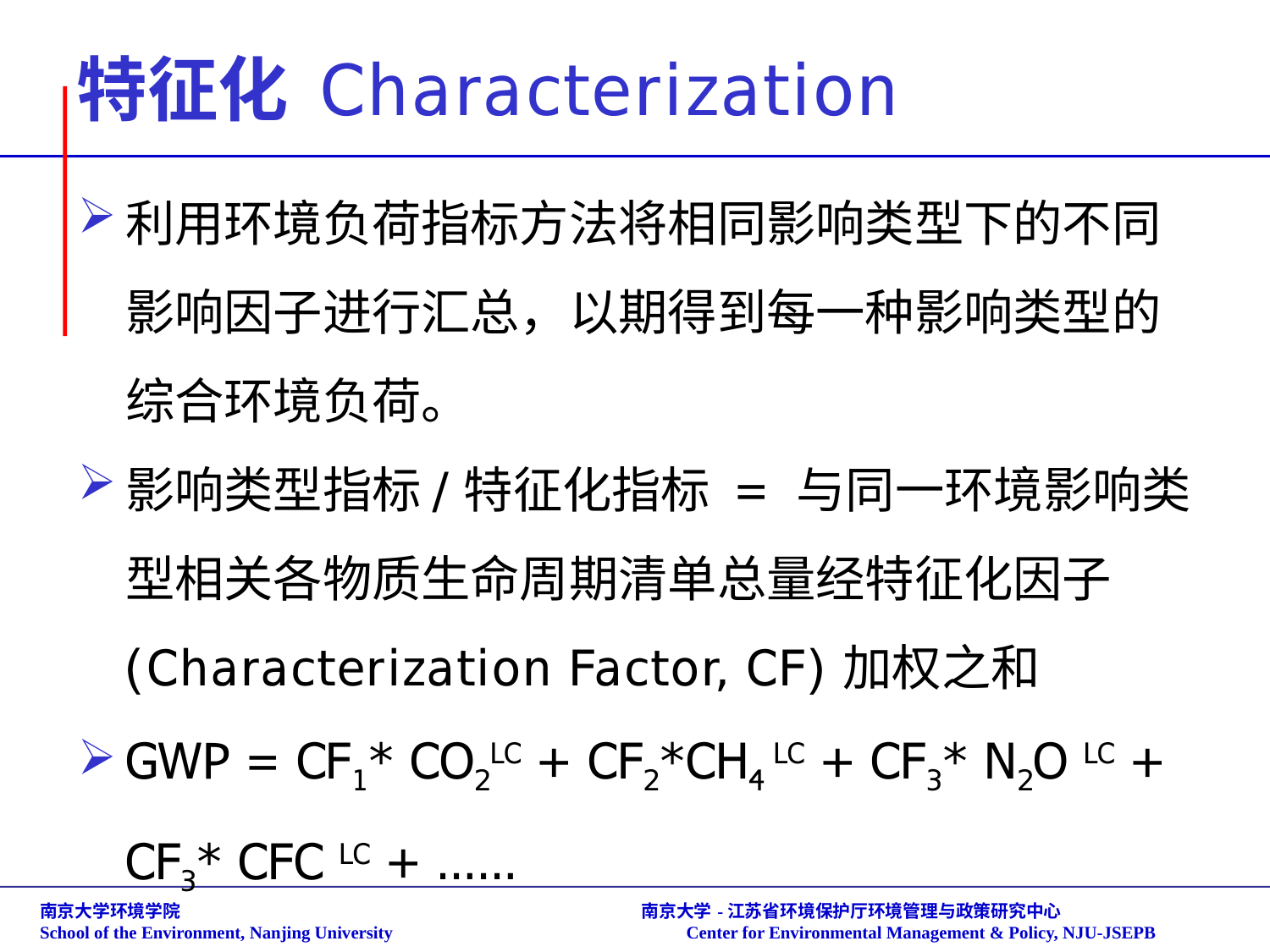

# 特征化 Characterization
利用环境负荷指标方法将相同影响类型下的不同影响因子进行汇总，以期得到每一种影响类型的综合环境负荷。
影响类型指标/特征化指标 = 与同一环境影响类型相关各物质生命周期清单总量经特征化因子(Characterization Factor, CF)加权之和
GWP = CF1* CO2LC + CF2*CH4 LC + CF3* N2O LC + CF3* CFC LC + ……